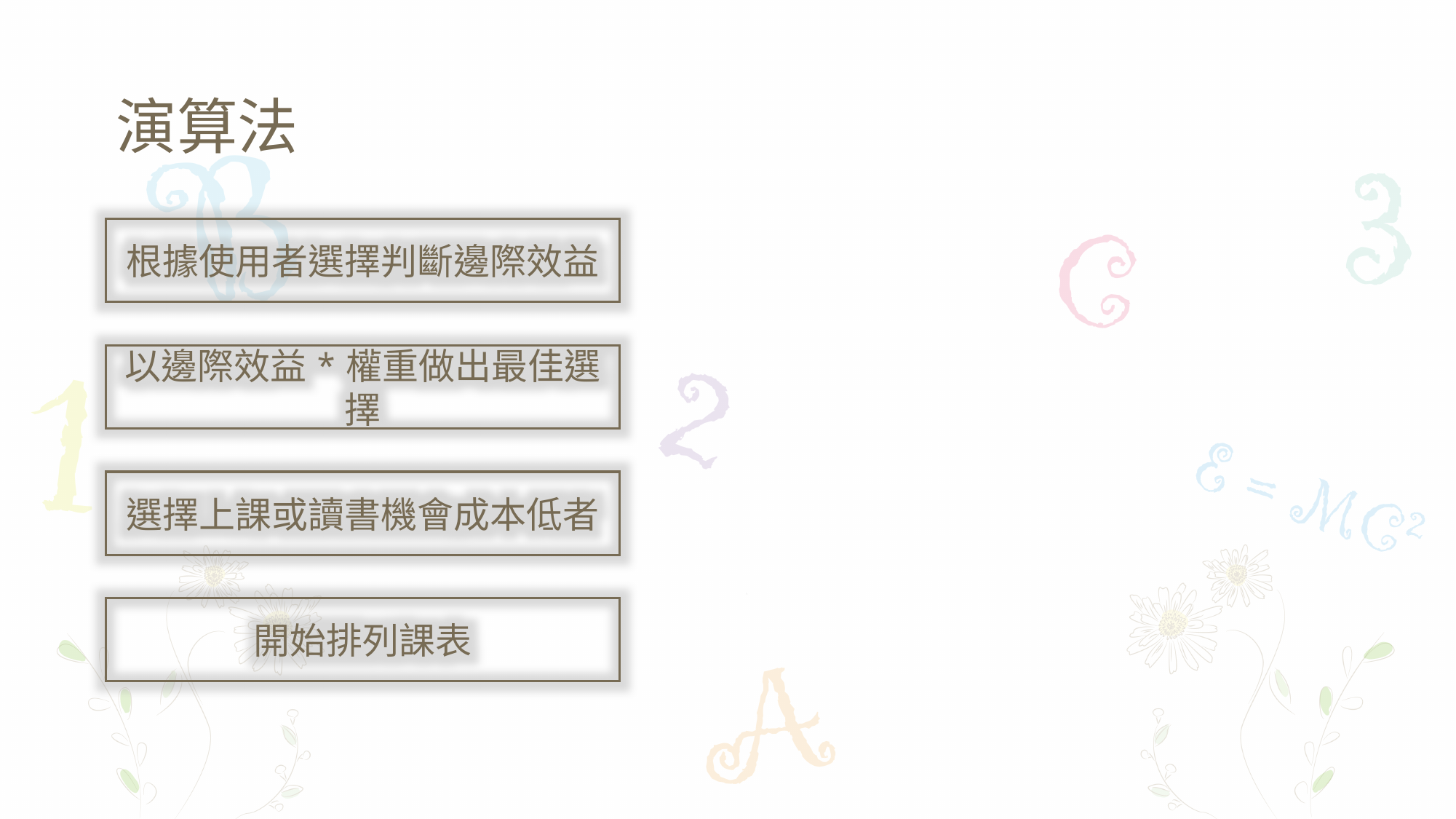

演算法
根據使用者選擇判斷邊際效益
以邊際效益*權重做出最佳選擇
選擇上課或讀書機會成本低者
開始排列課表